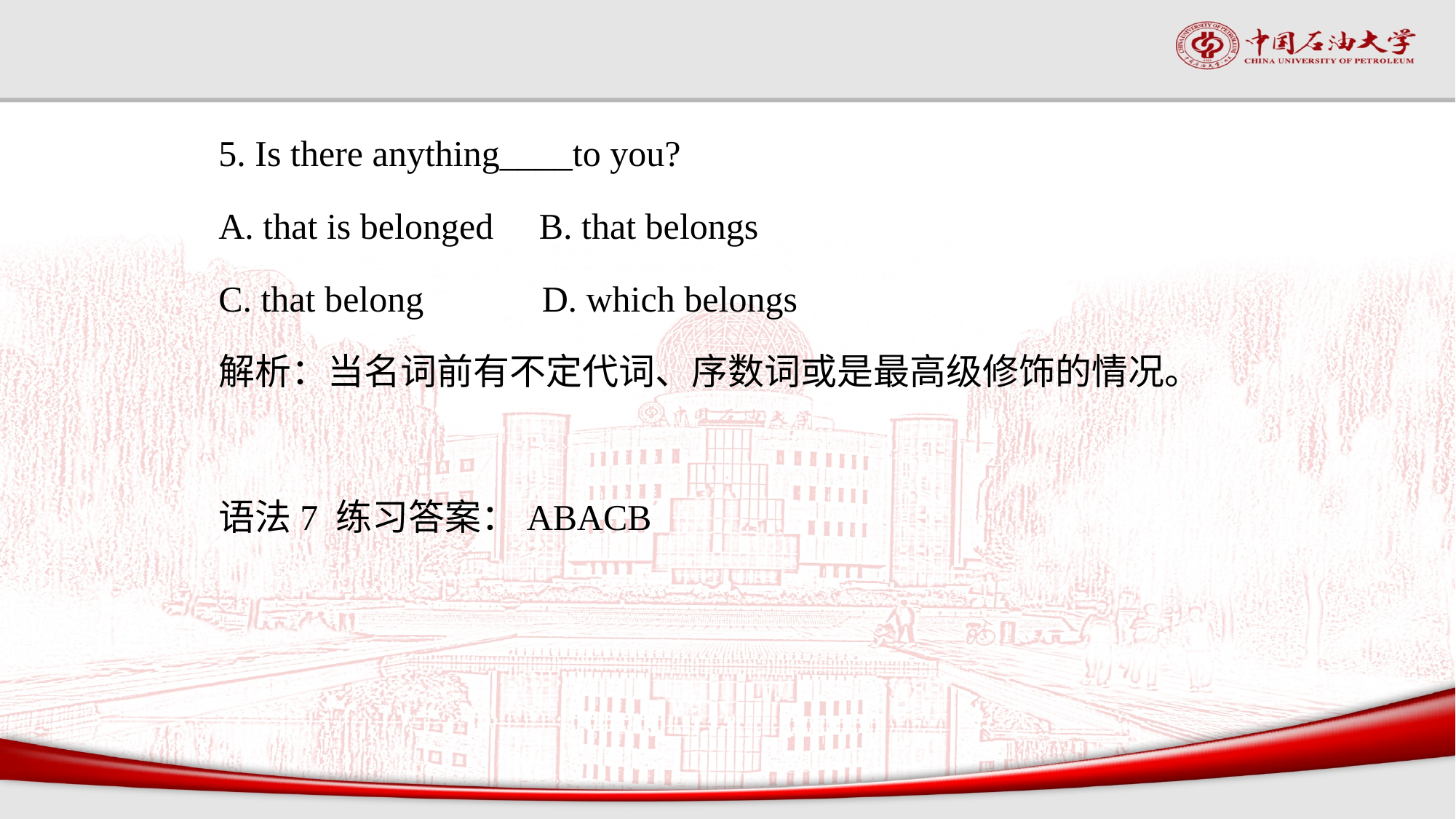

#
5. Is there anything____to you?
A. that is belonged     B. that belongs
C. that belong             D. which belongs
解析：当名词前有不定代词、序数词或是最高级修饰的情况。

语法7 练习答案：ABACB